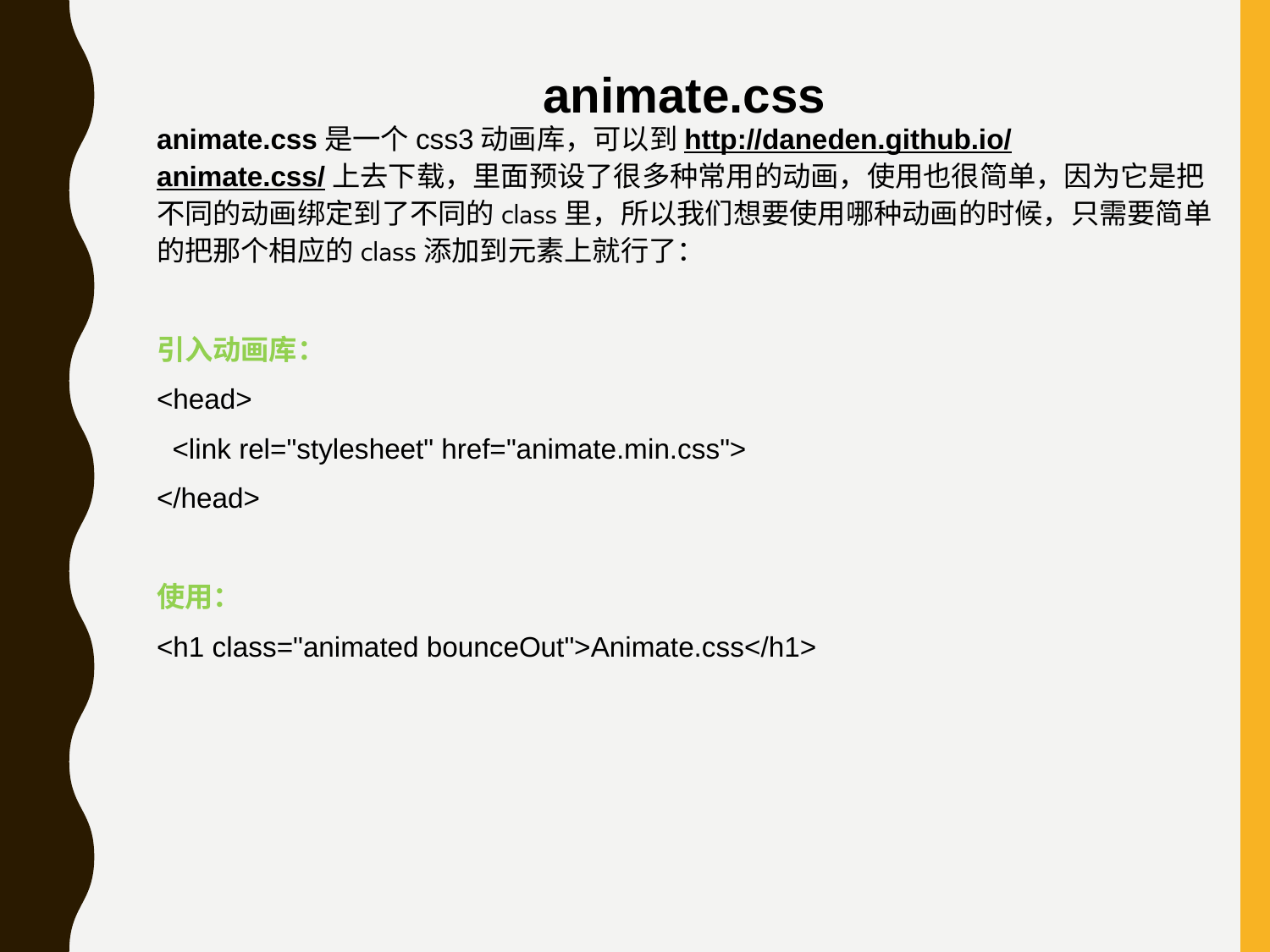

animate.css
animate.css是一个css3动画库，可以到http://daneden.github.io/animate.css/上去下载，里面预设了很多种常用的动画，使用也很简单，因为它是把不同的动画绑定到了不同的class里，所以我们想要使用哪种动画的时候，只需要简单的把那个相应的class添加到元素上就行了：

引入动画库：
<head>
  <link rel="stylesheet" href="animate.min.css">
</head>

使用：
<h1 class="animated bounceOut">Animate.css</h1>